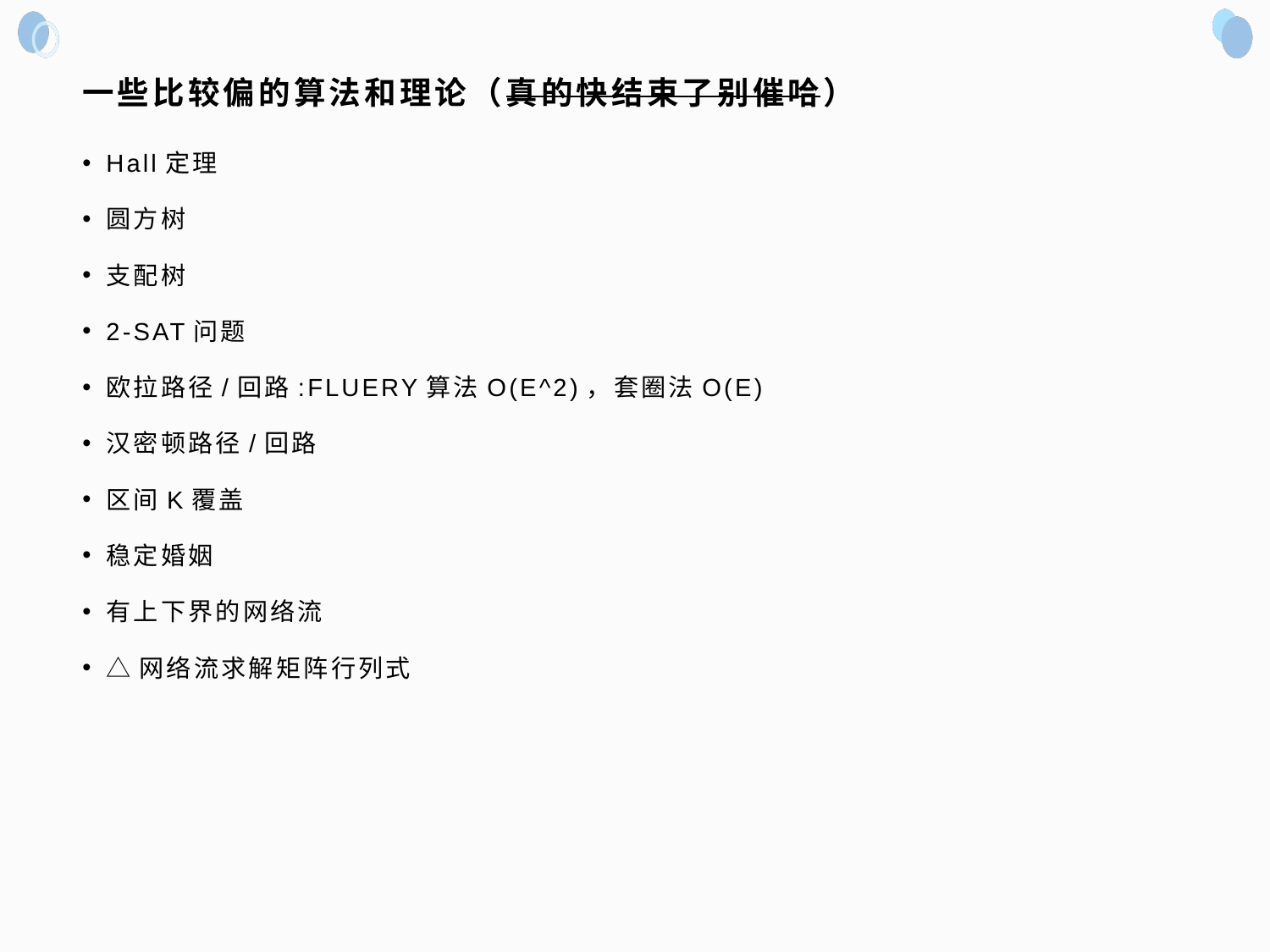

# 一些比较偏的算法和理论（真的快结束了别催哈）
Hall定理
圆方树
支配树
2-SAT问题
欧拉路径/回路:FLUERY算法O(E^2)，套圈法O(E)
汉密顿路径/回路
区间K覆盖
稳定婚姻
有上下界的网络流
△网络流求解矩阵行列式